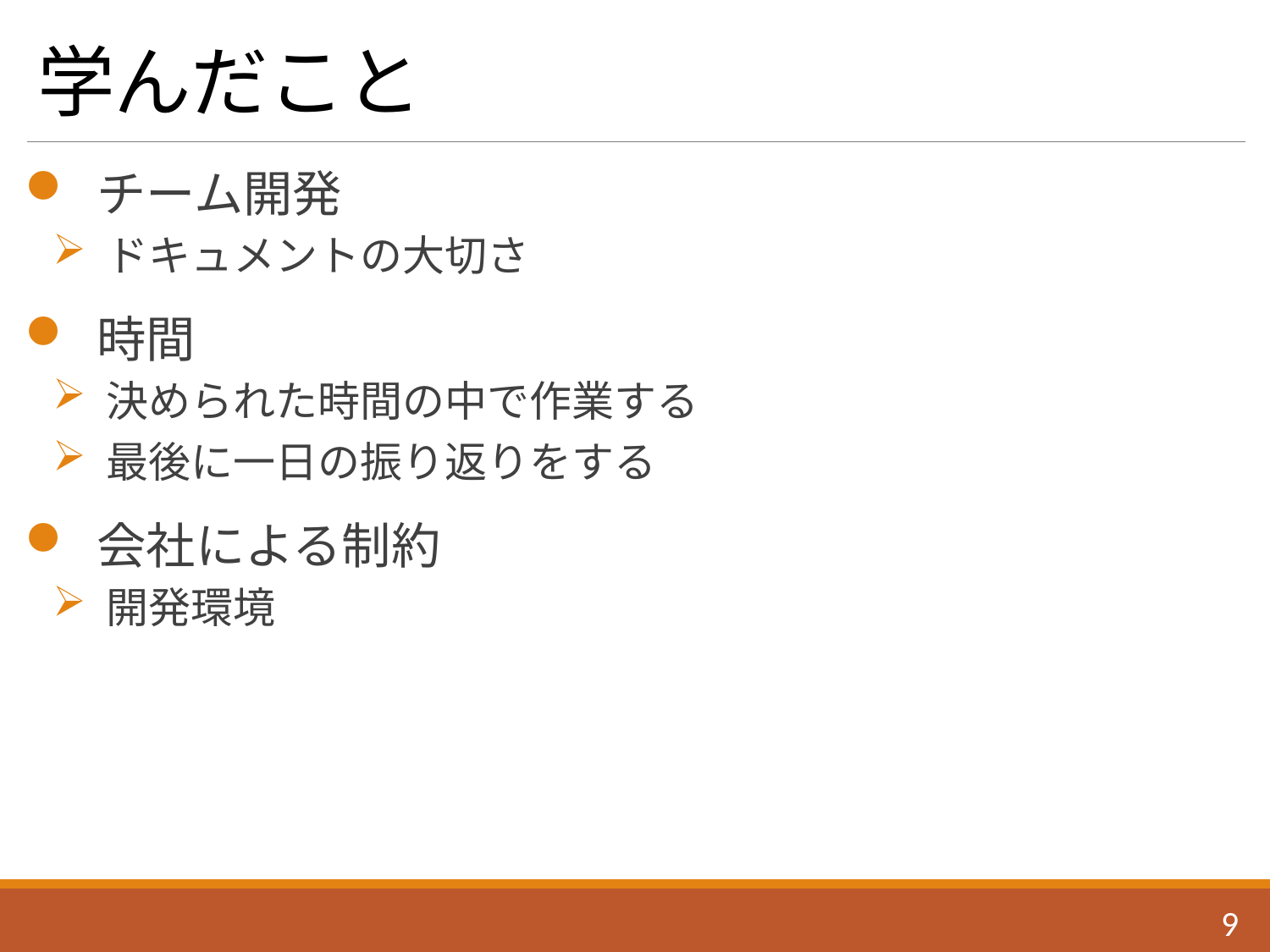

# 学んだこと
 チーム開発
 ドキュメントの大切さ
 時間
 決められた時間の中で作業する
 最後に一日の振り返りをする
 会社による制約
 開発環境

9